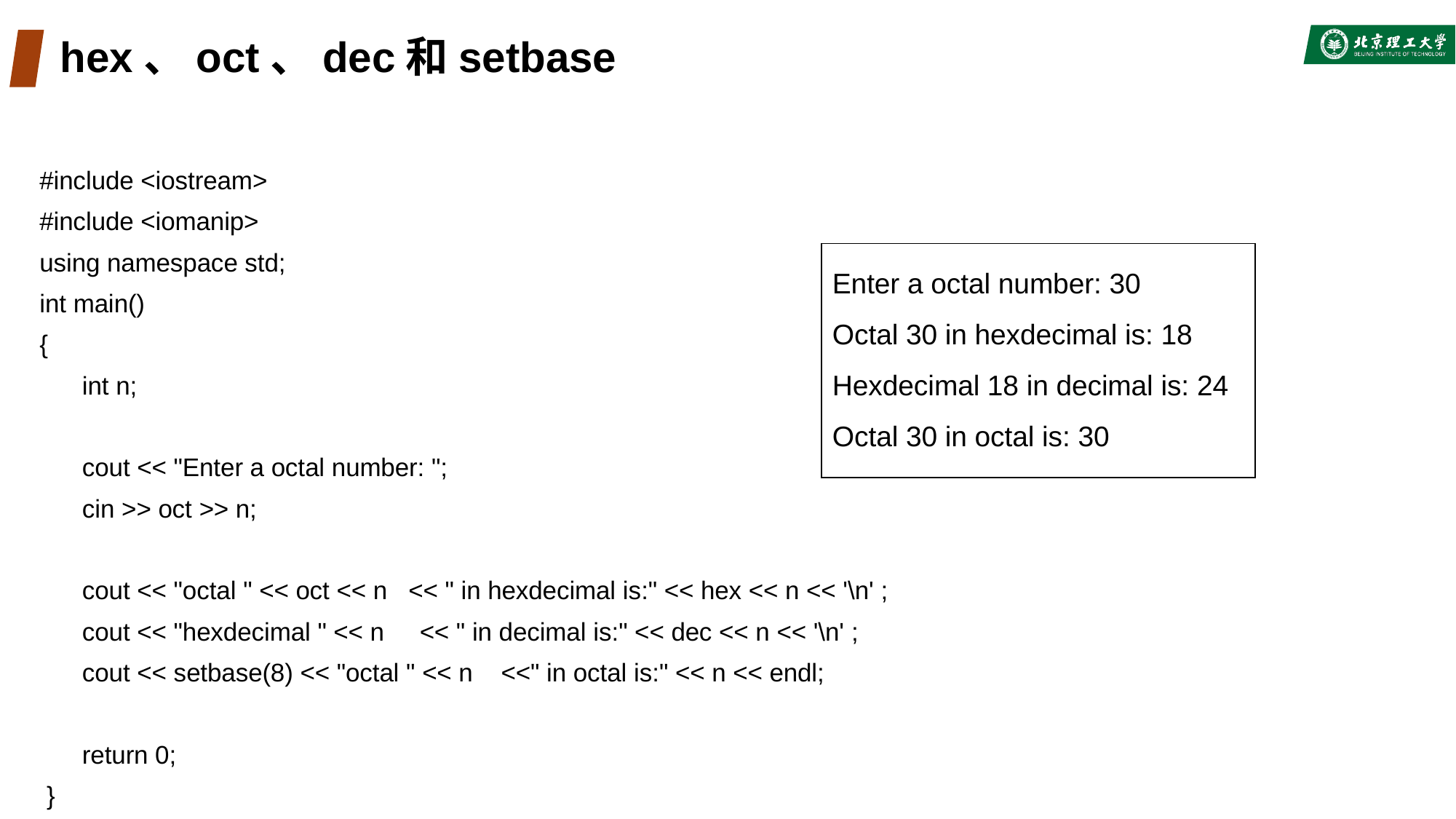

# hex、oct、dec和setbase
#include <iostream>
#include <iomanip>
using namespace std;
int main()
{
      int n;

      cout << "Enter a octal number: ";
      cin >> oct >> n;

      cout << "octal " << oct << n   << " in hexdecimal is:" << hex << n << '\n' ;
      cout << "hexdecimal " << n     << " in decimal is:" << dec << n << '\n' ;
      cout << setbase(8) << "octal " << n    <<" in octal is:" << n << endl;

      return 0;
 }
Enter a octal number: 30
Octal 30 in hexdecimal is: 18
Hexdecimal 18 in decimal is: 24
Octal 30 in octal is: 30